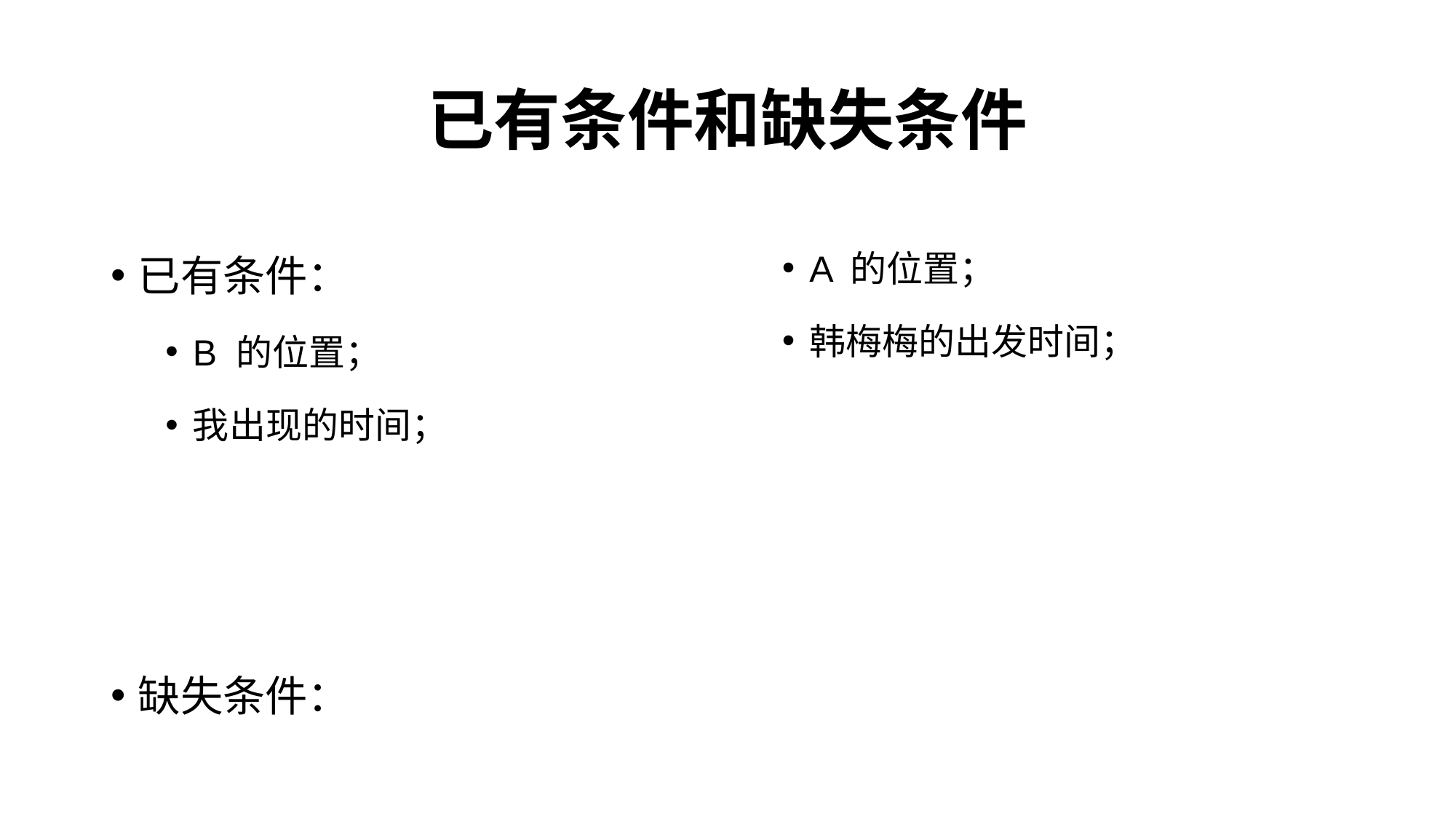

# 已有条件和缺失条件
已有条件：
B 的位置；
我出现的时间；

缺失条件：
A 的位置；
韩梅梅的出发时间；